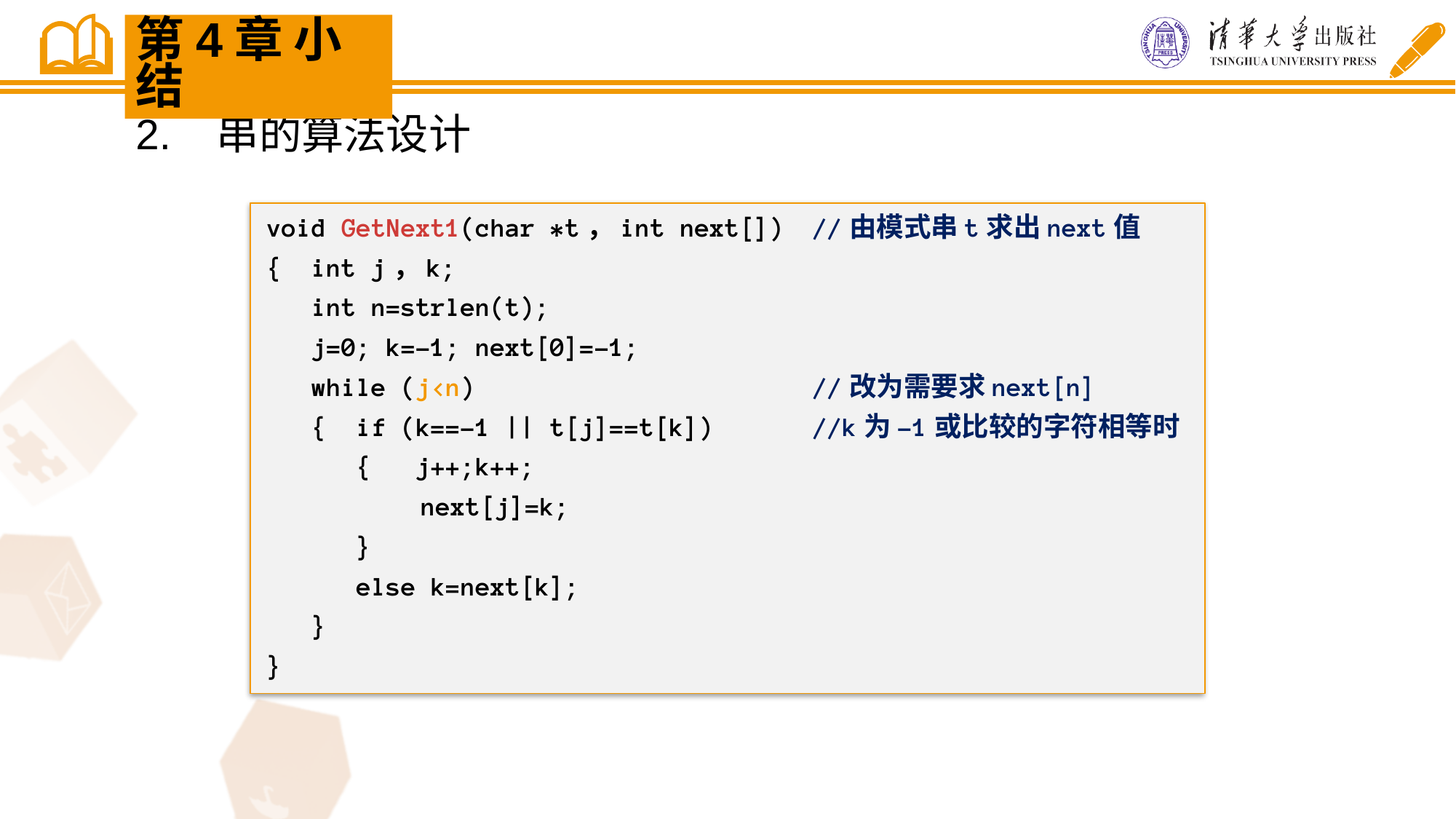

第4章 小结
2.   串的算法设计
void GetNext1(char *t，int next[])	//由模式串t求出next值
{  int j，k;
   int n=strlen(t);
   j=0; k=-1; next[0]=-1;
   while (j<n)				//改为需要求next[n]
   {  if (k==-1 || t[j]==t[k])	//k为-1或比较的字符相等时
      {   j++;k++;
	   next[j]=k;
      }
      else k=next[k];
   }
}